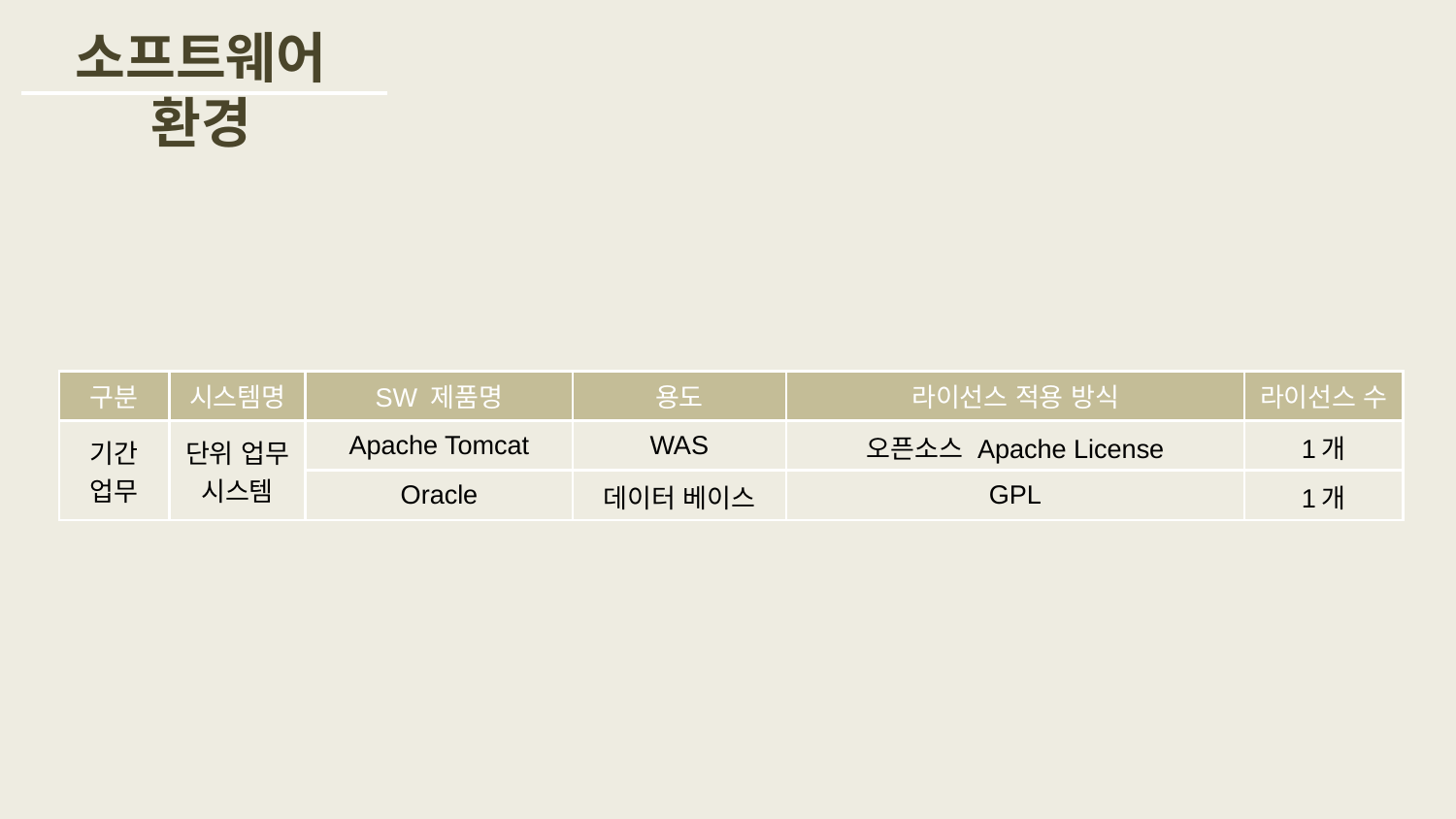

소프트웨어 환경
| 구분 | 시스템명 | SW 제품명 | 용도 | 라이선스 적용 방식 | 라이선스 수 |
| --- | --- | --- | --- | --- | --- |
| 기간 업무 | 단위 업무 시스템 | Apache Tomcat | WAS | 오픈소스 Apache License | 1개 |
|  |  | Oracle | 데이터 베이스 | GPL | 1개 |